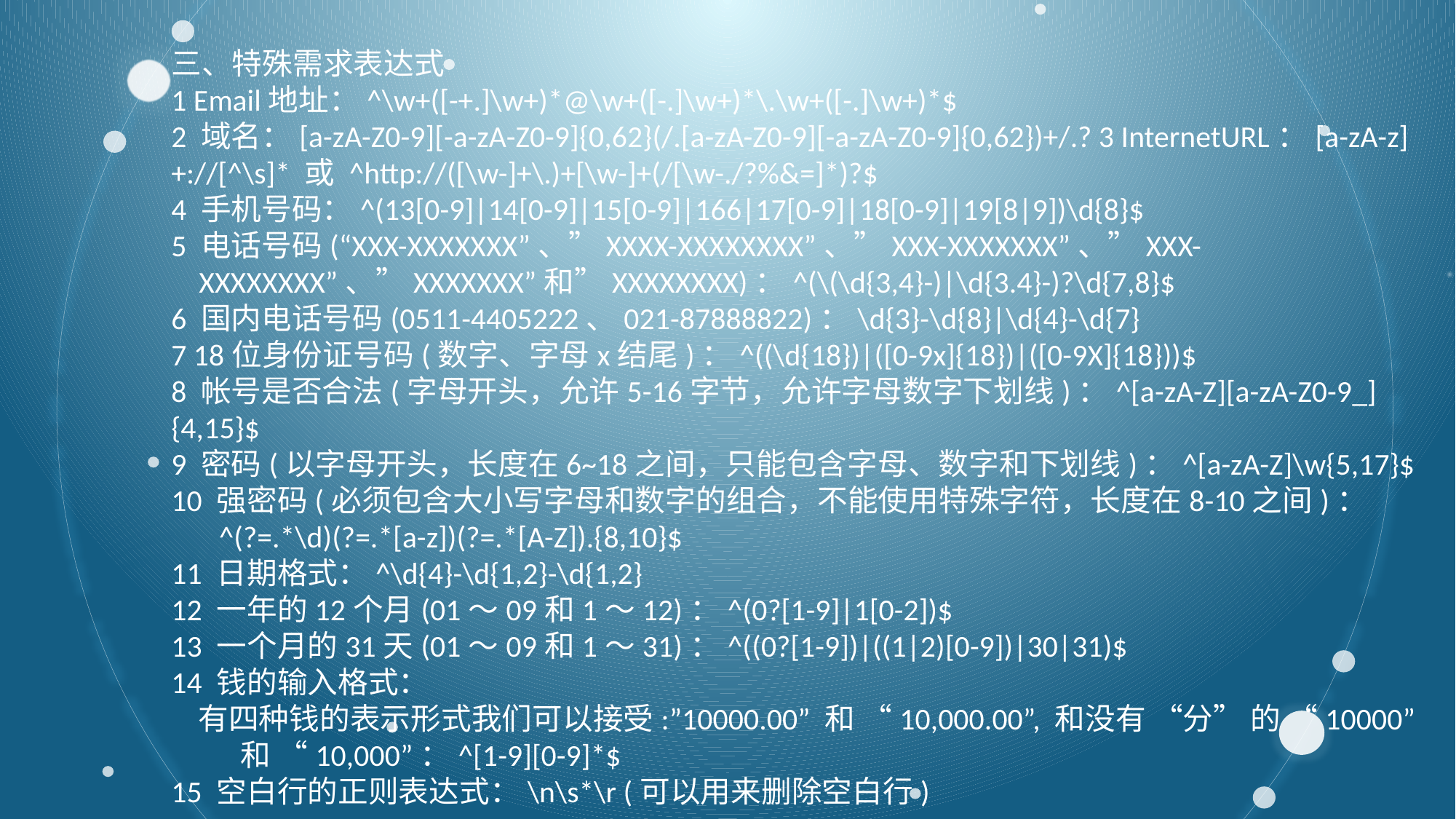

# 三、特殊需求表达式 1 Email地址：^\w+([-+.]\w+)*@\w+([-.]\w+)*\.\w+([-.]\w+)*$ 2 域名：[a-zA-Z0-9][-a-zA-Z0-9]{0,62}(/.[a-zA-Z0-9][-a-zA-Z0-9]{0,62})+/.? 3 InternetURL：[a-zA-z]+://[^\s]* 或 ^http://([\w-]+\.)+[\w-]+(/[\w-./?%&=]*)?$ 4 手机号码：^(13[0-9]|14[0-9]|15[0-9]|166|17[0-9]|18[0-9]|19[8|9])\d{8}$ 5 电话号码(“XXX-XXXXXXX”、”XXXX-XXXXXXXX”、”XXX-XXXXXXX”、”XXX- XXXXXXXX”、”XXXXXXX”和”XXXXXXXX)：^(\(\d{3,4}-)|\d{3.4}-)?\d{7,8}$ 6 国内电话号码(0511-4405222、021-87888822)：\d{3}-\d{8}|\d{4}-\d{7} 7 18位身份证号码(数字、字母x结尾)：^((\d{18})|([0-9x]{18})|([0-9X]{18}))$ 8 帐号是否合法(字母开头，允许5-16字节，允许字母数字下划线)：^[a-zA-Z][a-zA-Z0-9_]{4,15}$ 9 密码(以字母开头，长度在6~18之间，只能包含字母、数字和下划线)：^[a-zA-Z]\w{5,17}$ 10 强密码(必须包含大小写字母和数字的组合，不能使用特殊字符，长度在8-10之间)： ^(?=.*\d)(?=.*[a-z])(?=.*[A-Z]).{8,10}$ 11 日期格式：^\d{4}-\d{1,2}-\d{1,2} 12 一年的12个月(01～09和1～12)：^(0?[1-9]|1[0-2])$ 13 一个月的31天(01～09和1～31)：^((0?[1-9])|((1|2)[0-9])|30|31)$ 14 钱的输入格式： 有四种钱的表示形式我们可以接受:”10000.00” 和 “10,000.00”, 和没有 “分” 的 “10000” 和 “10,000”：^[1-9][0-9]*$ 15 空白行的正则表达式：\n\s*\r (可以用来删除空白行)